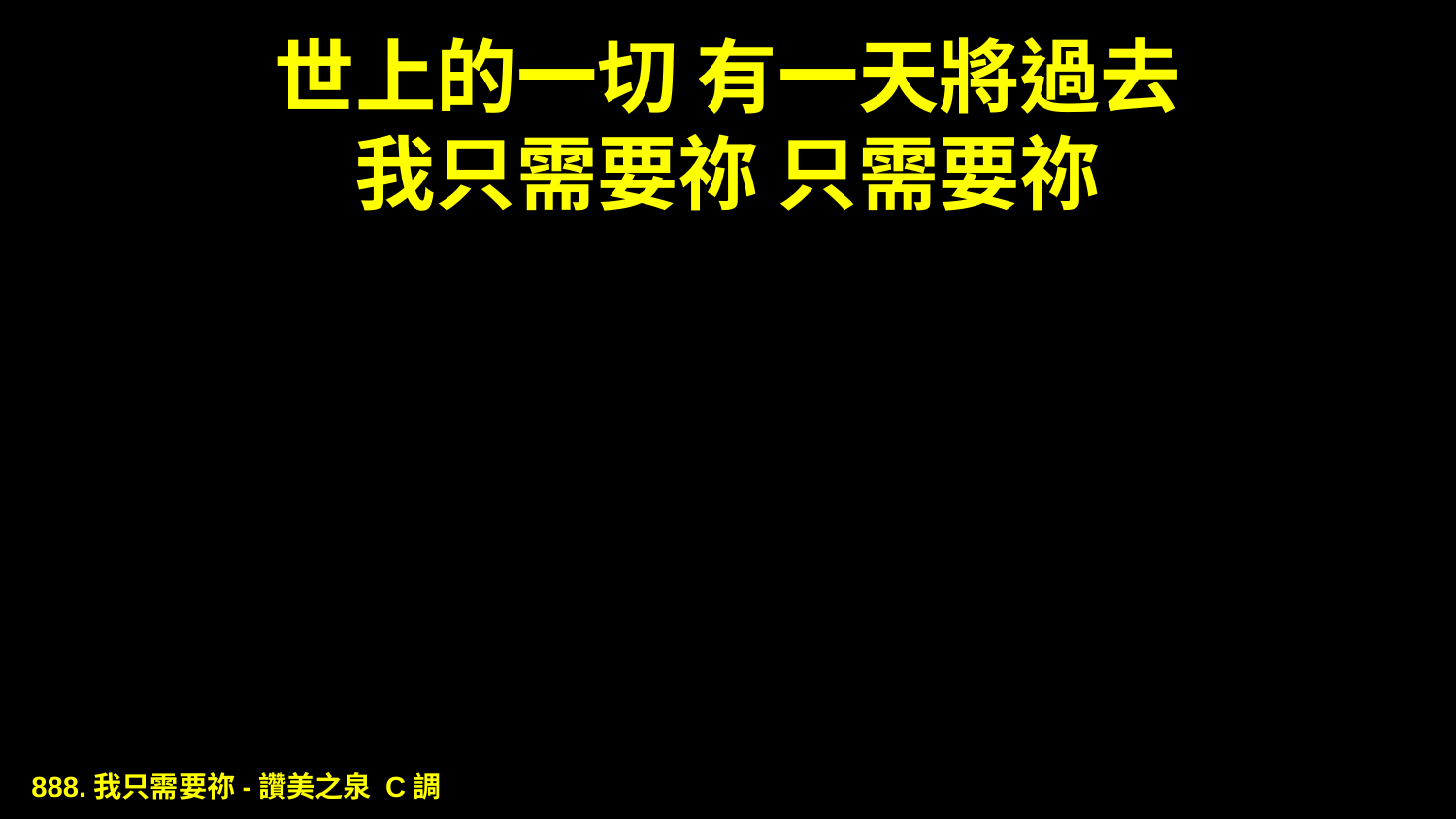

# 世上的一切 有一天將過去 我只需要祢 只需要祢
888.我只需要祢-讚美之泉 C調